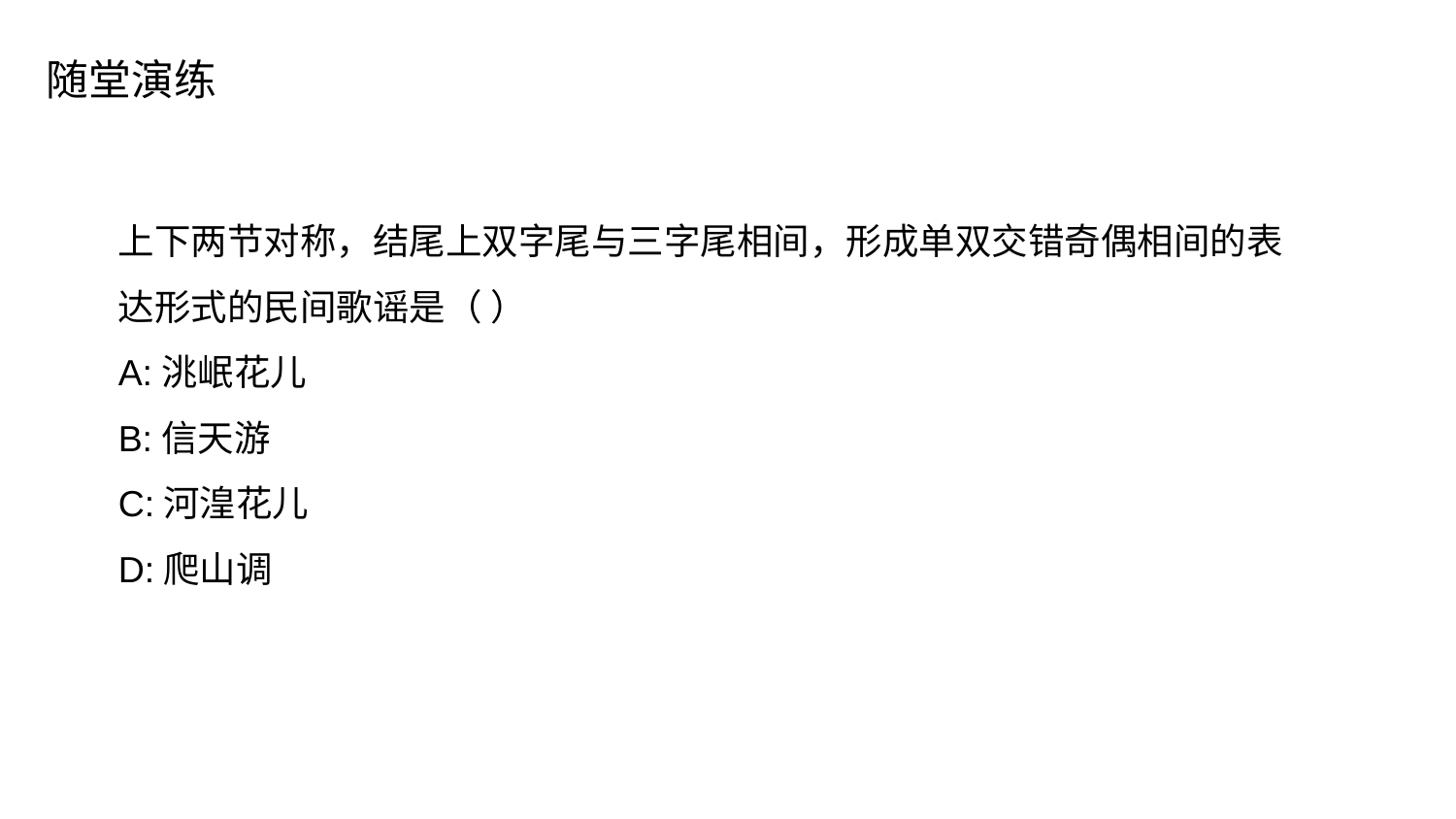

随堂演练
上下两节对称，结尾上双字尾与三字尾相间，形成单双交错奇偶相间的表达形式的民间歌谣是（ ）
A:洮岷花儿
B:信天游
C:河湟花儿
D:爬山调